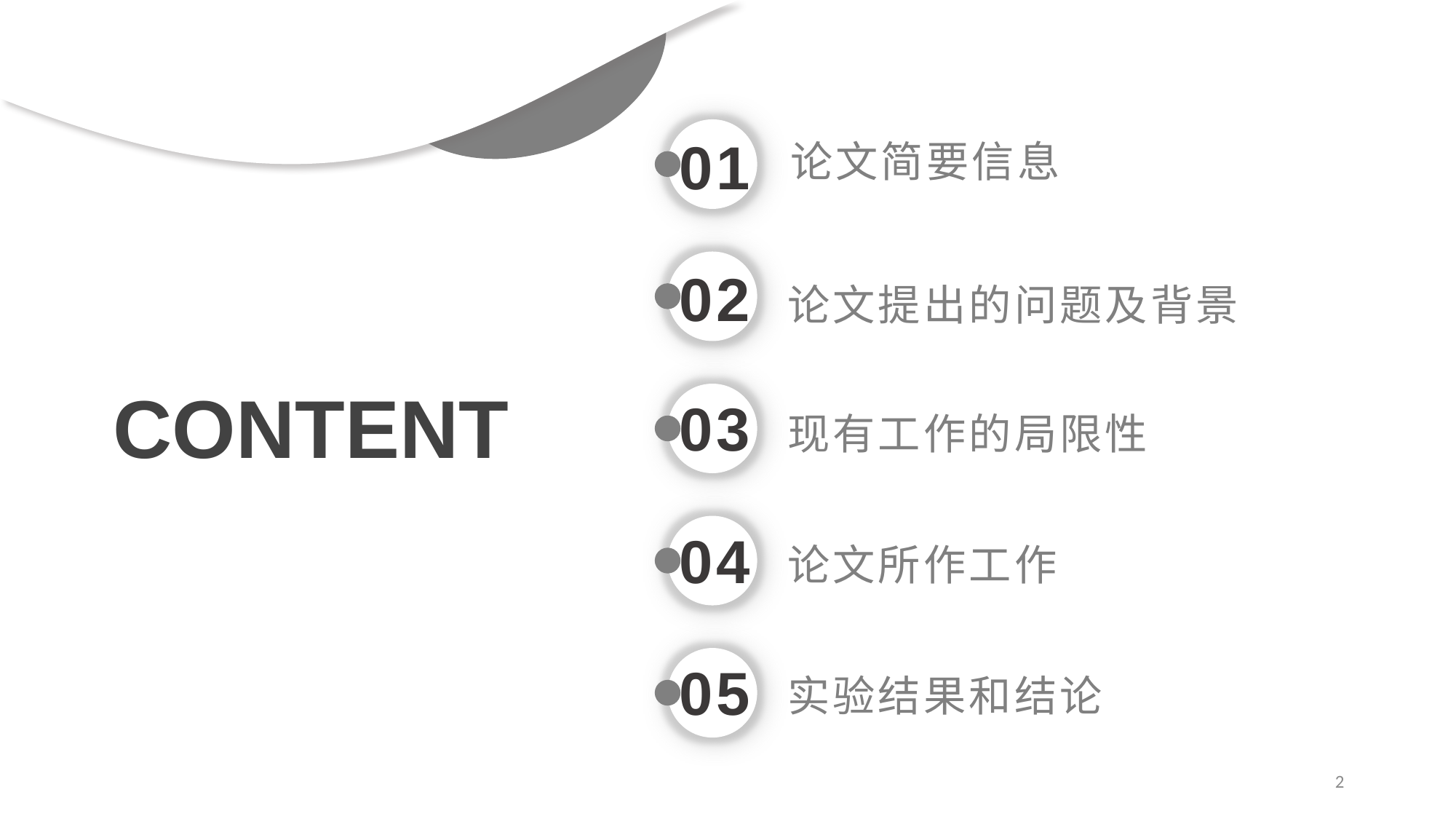

01
论文简要信息

02
论文提出的问题及背景
CONTENT

03
现有工作的局限性

04
论文所作工作

05
实验结果和结论
2